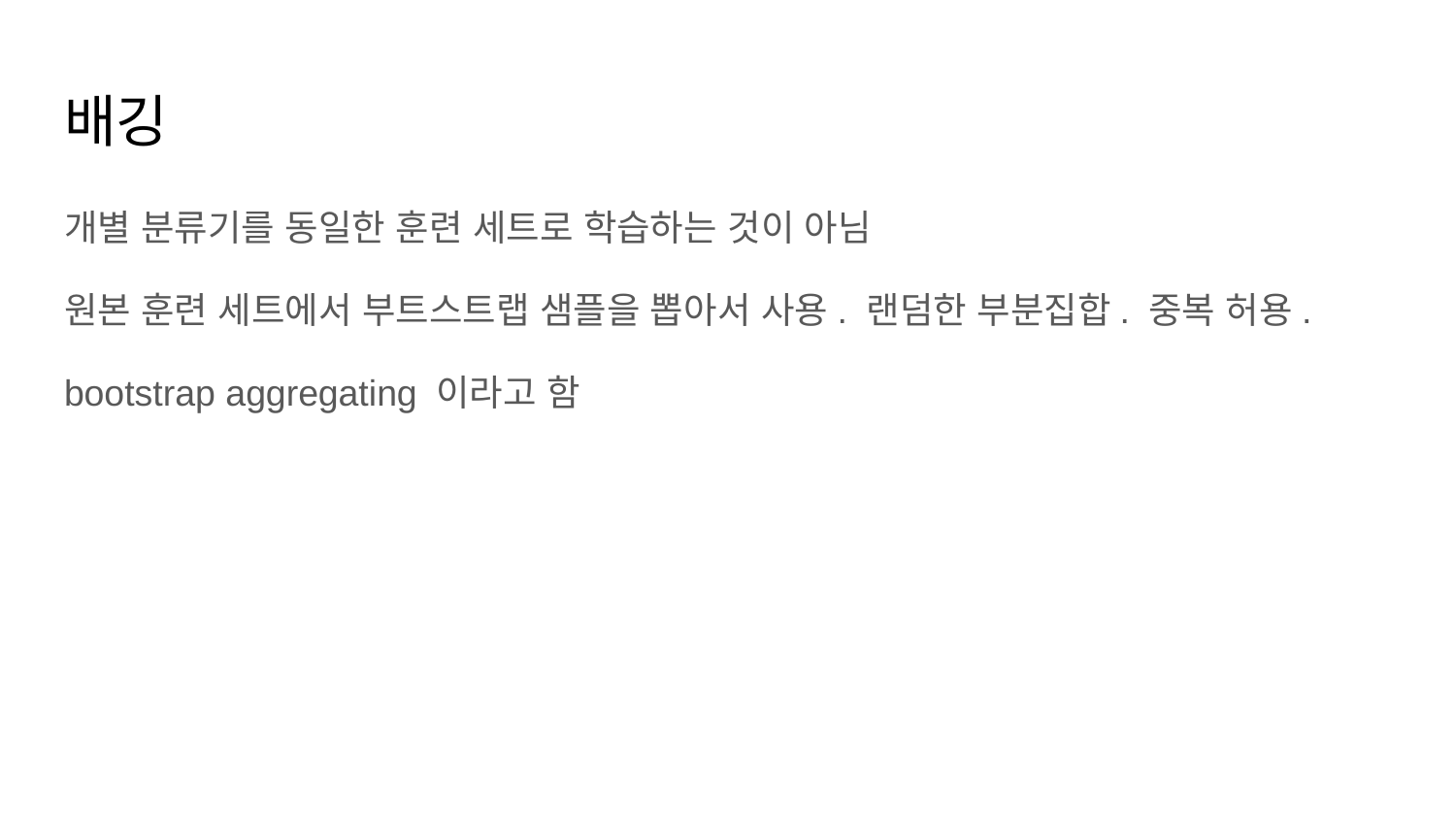

# 배깅
개별 분류기를 동일한 훈련 세트로 학습하는 것이 아님
원본 훈련 세트에서 부트스트랩 샘플을 뽑아서 사용. 랜덤한 부분집합. 중복 허용.
bootstrap aggregating 이라고 함